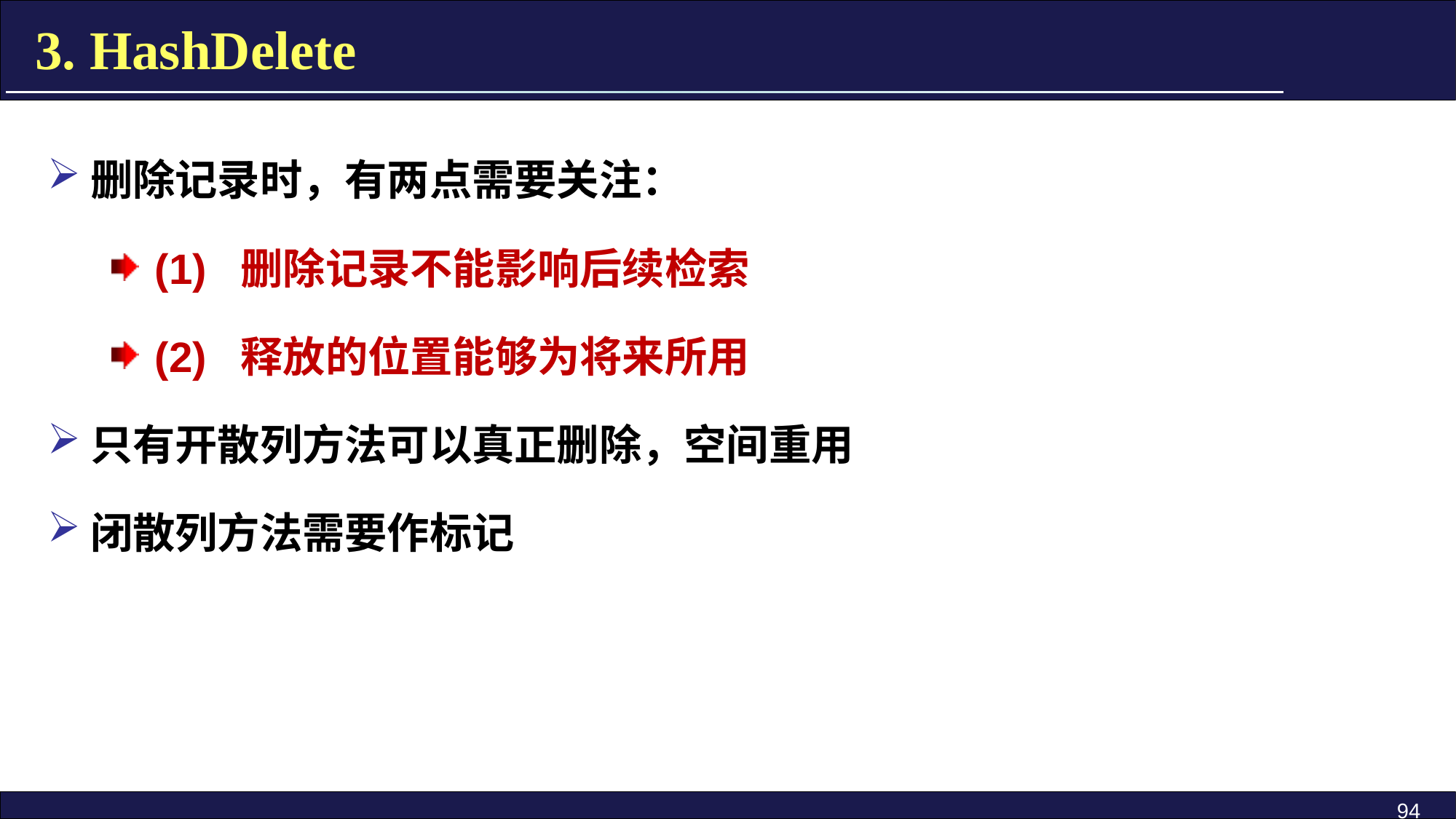

3. HashDelete
删除记录时，有两点需要关注：
(1)  删除记录不能影响后续检索
(2)  释放的位置能够为将来所用
只有开散列方法可以真正删除，空间重用
闭散列方法需要作标记
94